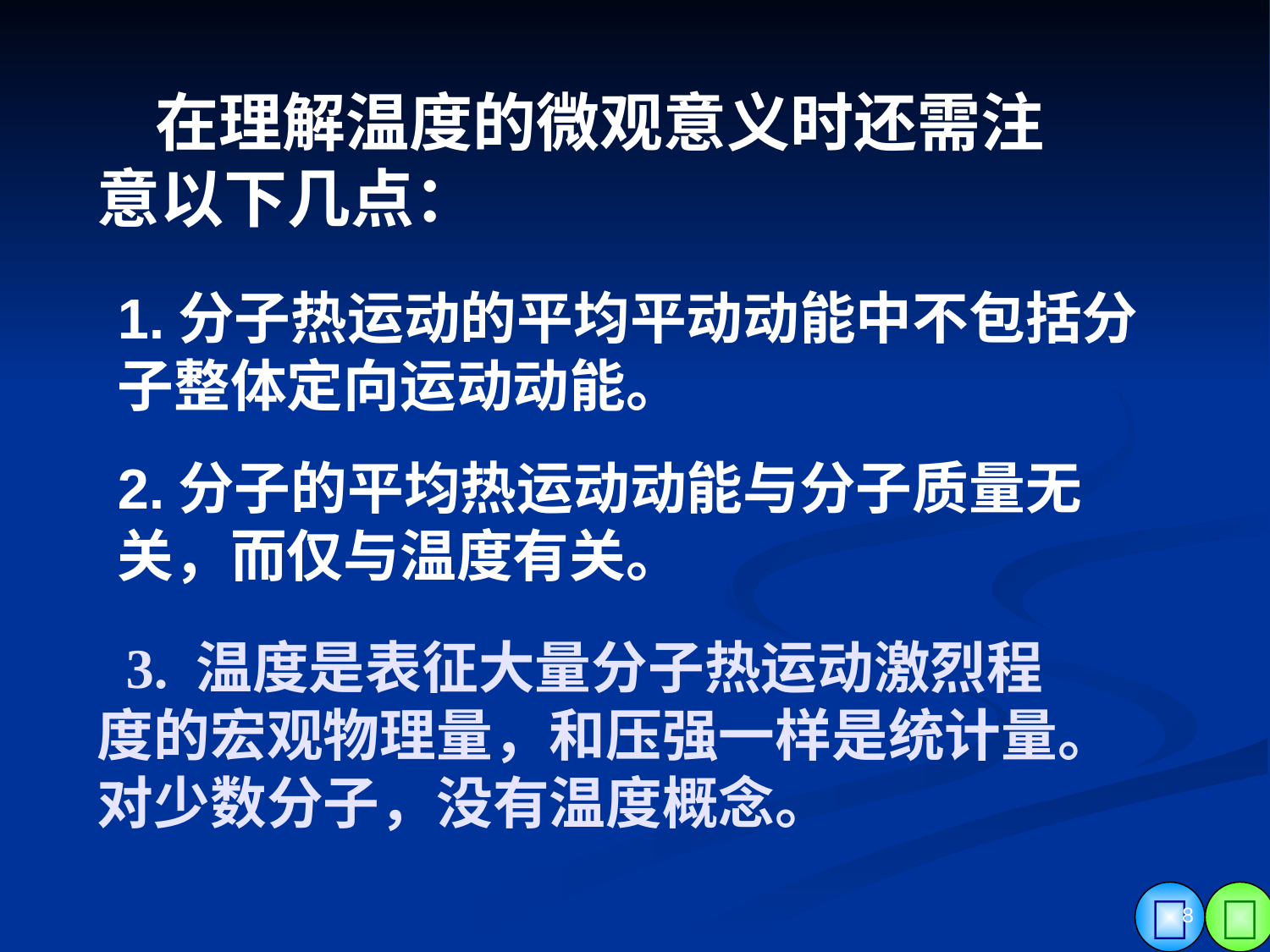

在理解温度的微观意义时还需注意以下几点：
1.分子热运动的平均平动动能中不包括分子整体定向运动动能。
2.分子的平均热运动动能与分子质量无关，而仅与温度有关。
  3. 温度是表征大量分子热运动激烈程度的宏观物理量，和压强一样是统计量。对少数分子，没有温度概念。
8